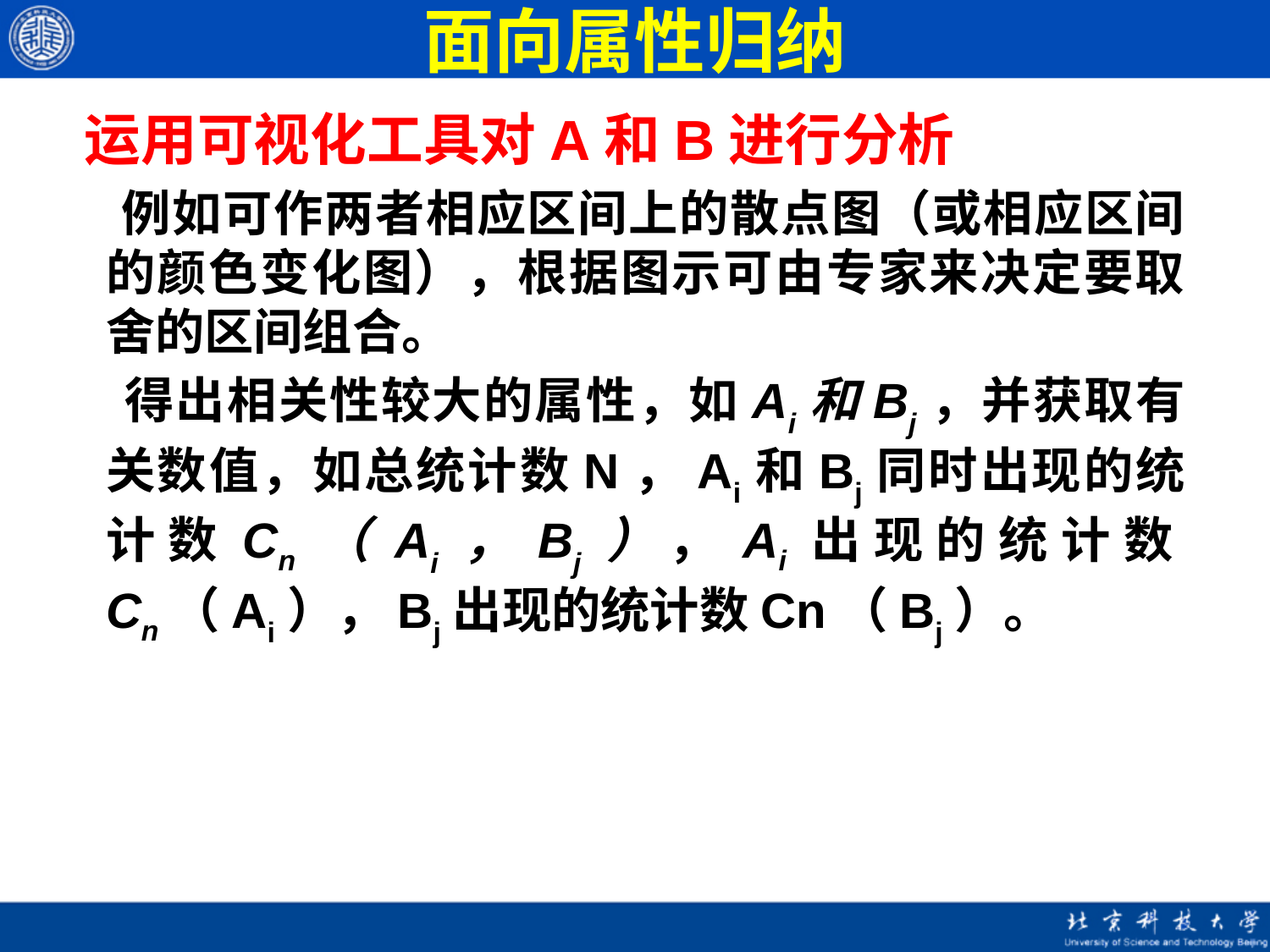

# 面向属性归纳
 运用可视化工具对A和B进行分析
    例如可作两者相应区间上的散点图（或相应区间的颜色变化图），根据图示可由专家来决定要取舍的区间组合。
    得出相关性较大的属性，如Ai和Bj，并获取有关数值，如总统计数N，Ai和Bj同时出现的统计数Cn（Ai，Bj），Ai出现的统计数Cn（Ai），Bj出现的统计数Cn（Bj）。